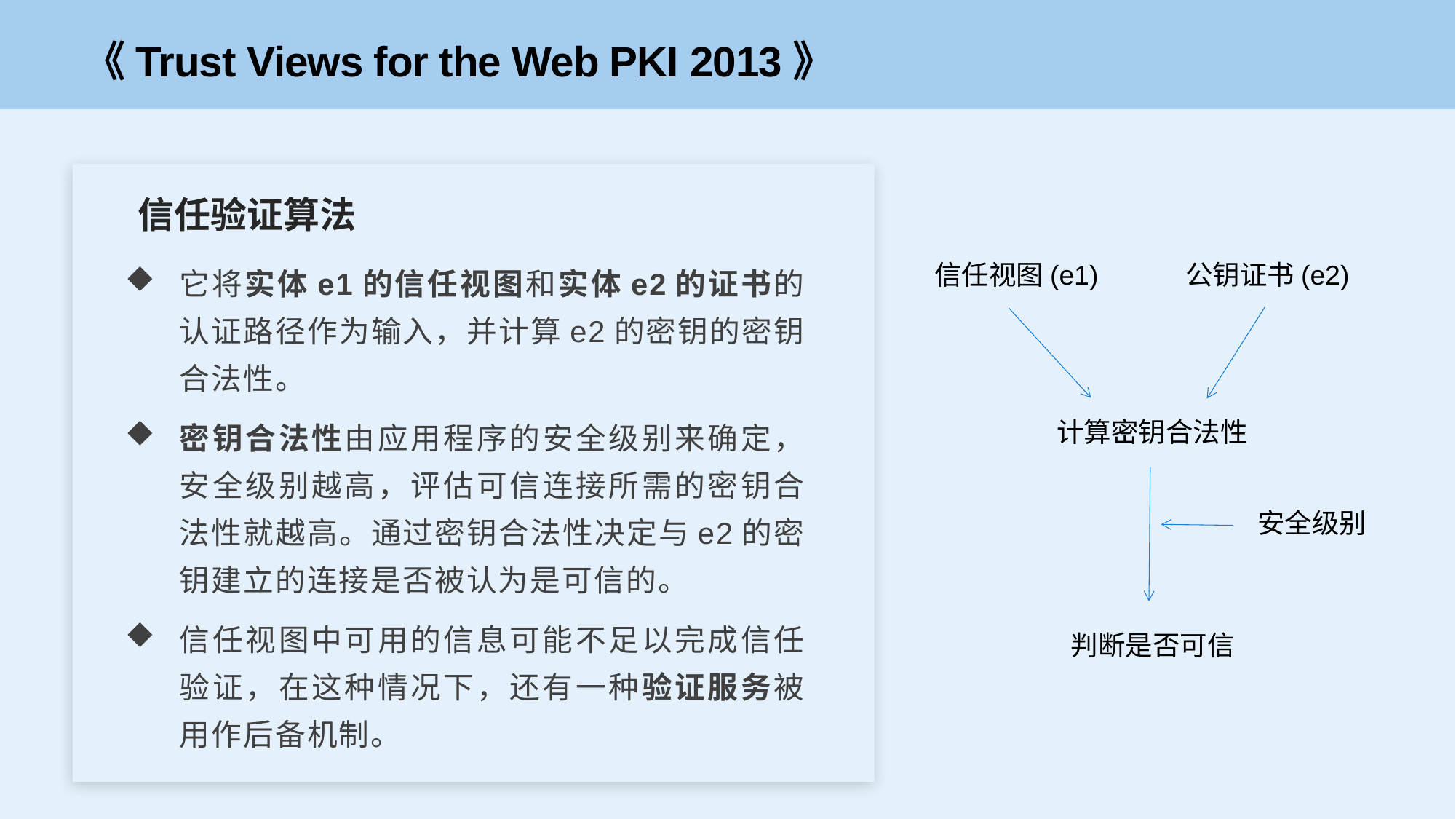

《Trust Views for the Web PKI 2013》

信任验证算法
它将实体e1的信任视图和实体e2的证书的认证路径作为输入，并计算e2的密钥的密钥合法性。
密钥合法性由应用程序的安全级别来确定，安全级别越高，评估可信连接所需的密钥合法性就越高。通过密钥合法性决定与e2的密钥建立的连接是否被认为是可信的。
信任视图中可用的信息可能不足以完成信任验证，在这种情况下，还有一种验证服务被用作后备机制。
信任视图(e1)
公钥证书(e2)
计算密钥合法性
安全级别
判断是否可信